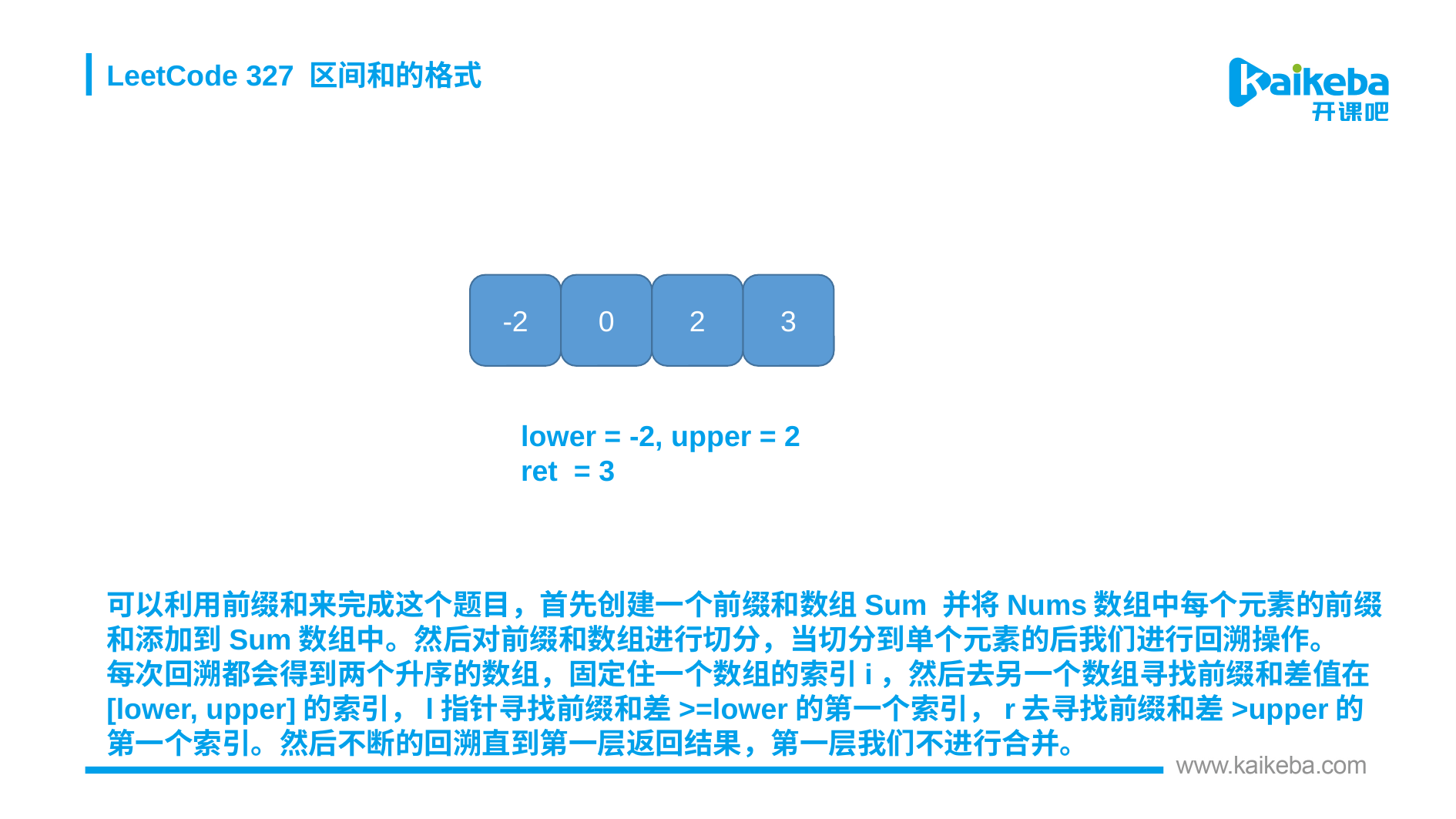

LeetCode 327 区间和的格式

-2
0
2
3
lower = -2, upper = 2
ret  = 3
可以利用前缀和来完成这个题目，首先创建一个前缀和数组Sum 并将Nums数组中每个元素的前缀和添加到Sum数组中。然后对前缀和数组进行切分，当切分到单个元素的后我们进行回溯操作。
每次回溯都会得到两个升序的数组，固定住一个数组的索引i，然后去另一个数组寻找前缀和差值在[lower, upper]的索引，l指针寻找前缀和差>=lower的第一个索引，r去寻找前缀和差>upper的第一个索引。然后不断的回溯直到第一层返回结果，第一层我们不进行合并。